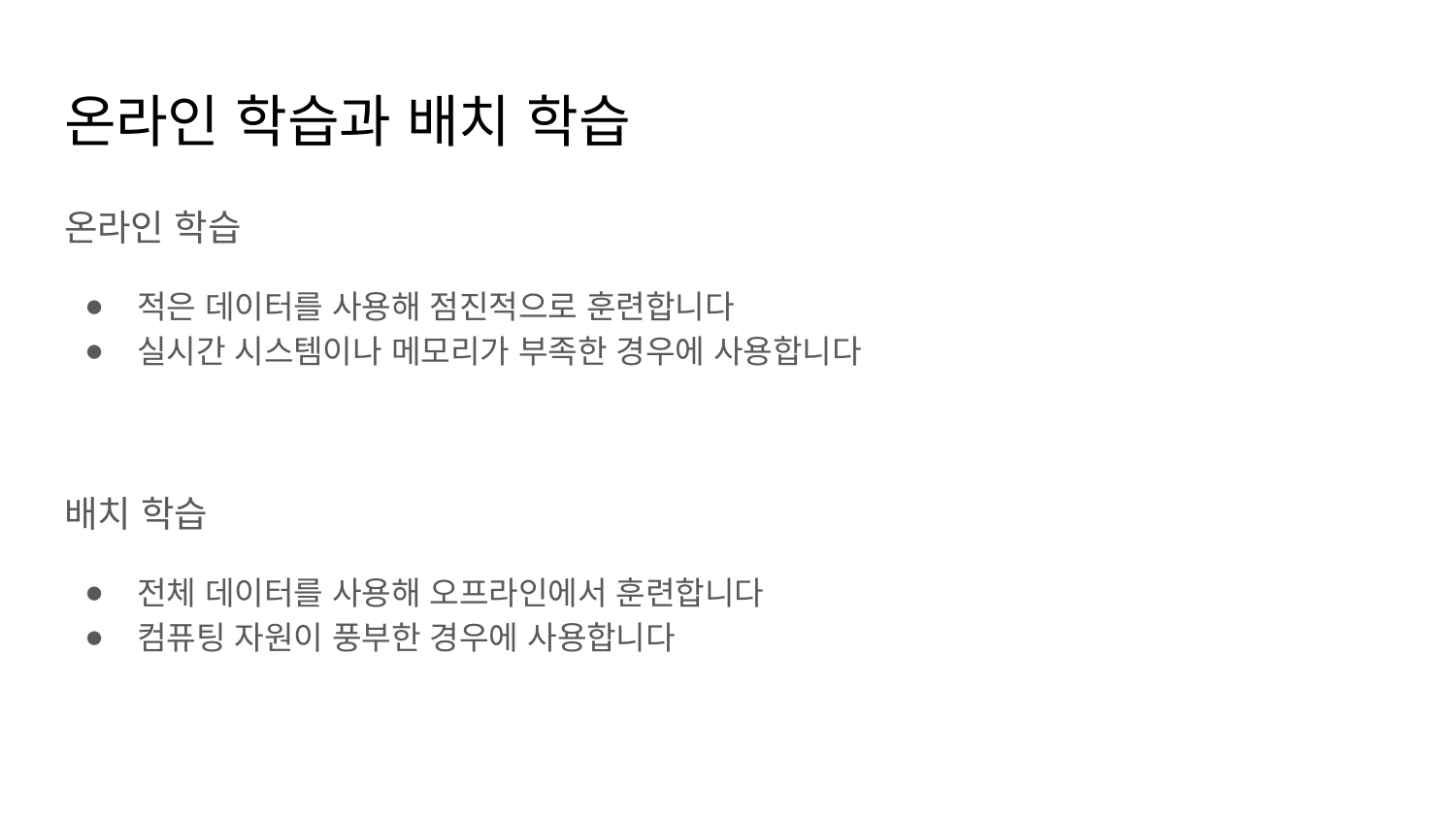

# 온라인 학습과 배치 학습
온라인 학습
적은 데이터를 사용해 점진적으로 훈련합니다
실시간 시스템이나 메모리가 부족한 경우에 사용합니다

배치 학습
전체 데이터를 사용해 오프라인에서 훈련합니다
컴퓨팅 자원이 풍부한 경우에 사용합니다